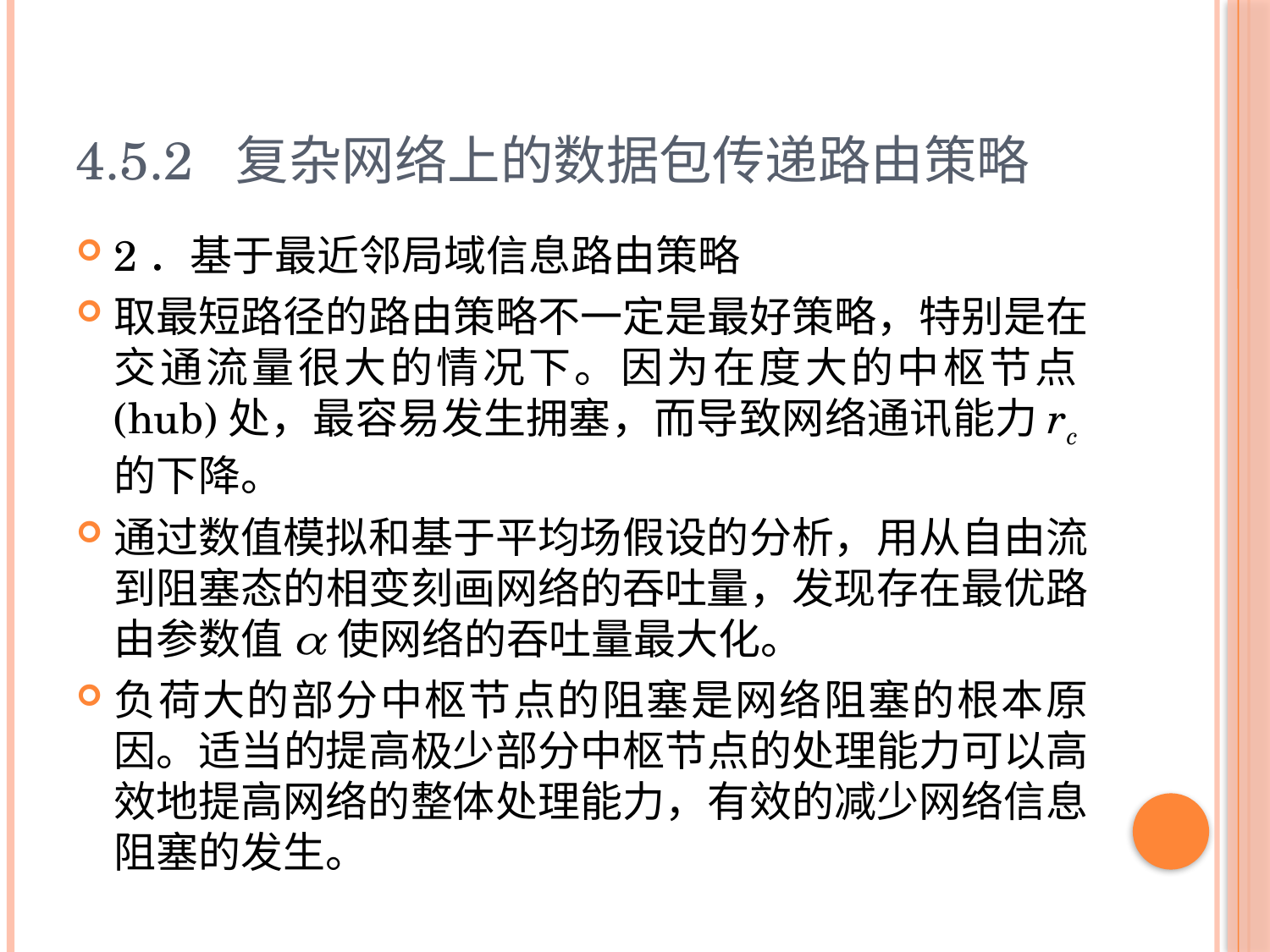

# 4.5.2  复杂网络上的数据包传递路由策略
2．基于最近邻局域信息路由策略
取最短路径的路由策略不一定是最好策略，特别是在交通流量很大的情况下。因为在度大的中枢节点(hub)处，最容易发生拥塞，而导致网络通讯能力rc的下降。
通过数值模拟和基于平均场假设的分析，用从自由流到阻塞态的相变刻画网络的吞吐量，发现存在最优路由参数值α使网络的吞吐量最大化。
负荷大的部分中枢节点的阻塞是网络阻塞的根本原因。适当的提高极少部分中枢节点的处理能力可以高效地提高网络的整体处理能力，有效的减少网络信息阻塞的发生。